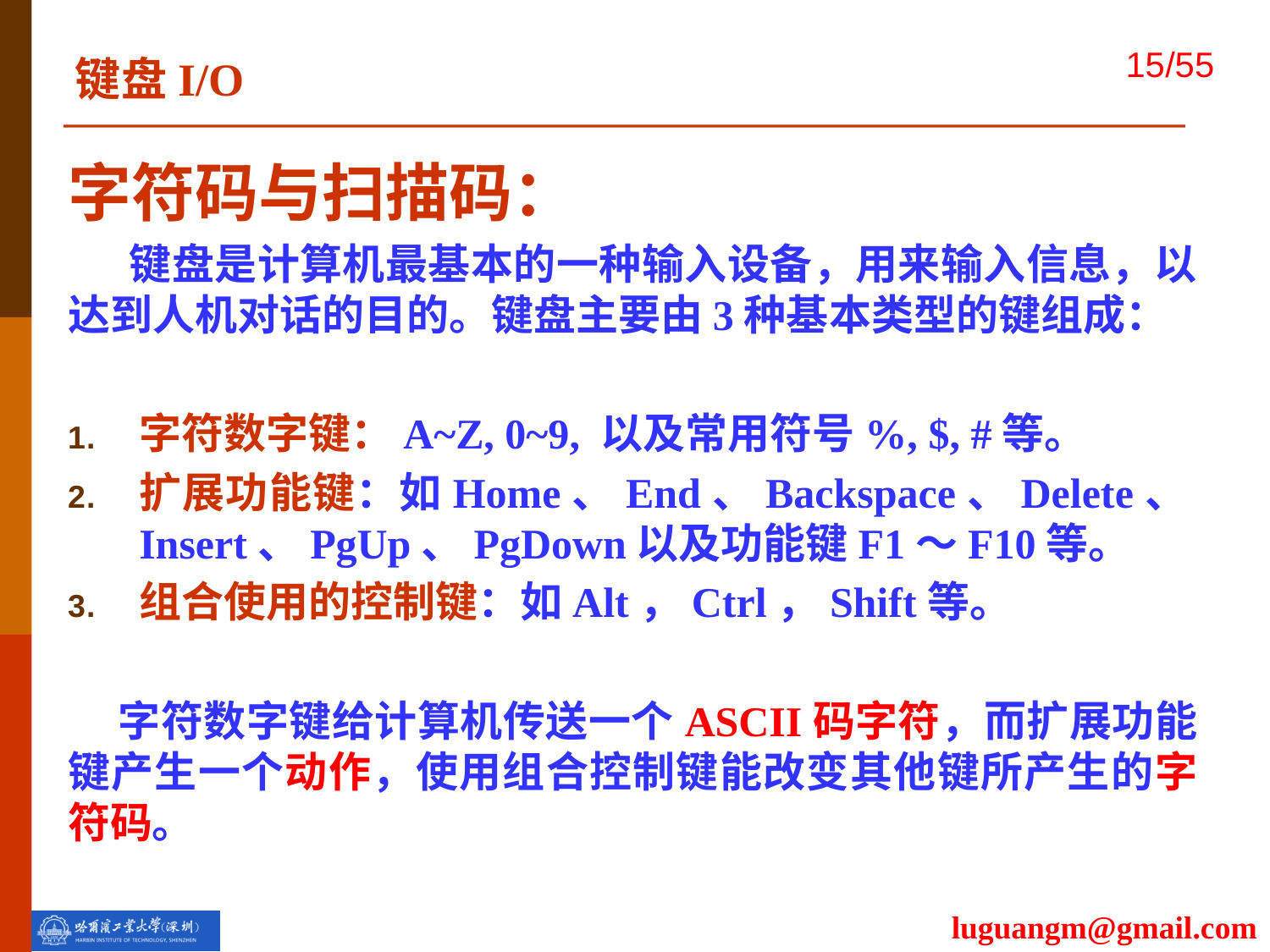

键盘I/O
字符码与扫描码：
键盘是计算机最基本的一种输入设备，用来输入信息，以达到人机对话的目的。键盘主要由3种基本类型的键组成：

字符数字键：A~Z, 0~9, 以及常用符号%, $, #等。
扩展功能键：如Home、End、Backspace、Delete、Insert、PgUp、PgDown以及功能键F1～F10等。
组合使用的控制键：如Alt，Ctrl，Shift等。

    字符数字键给计算机传送一个ASCII码字符，而扩展功能键产生一个动作，使用组合控制键能改变其他键所产生的字符码。